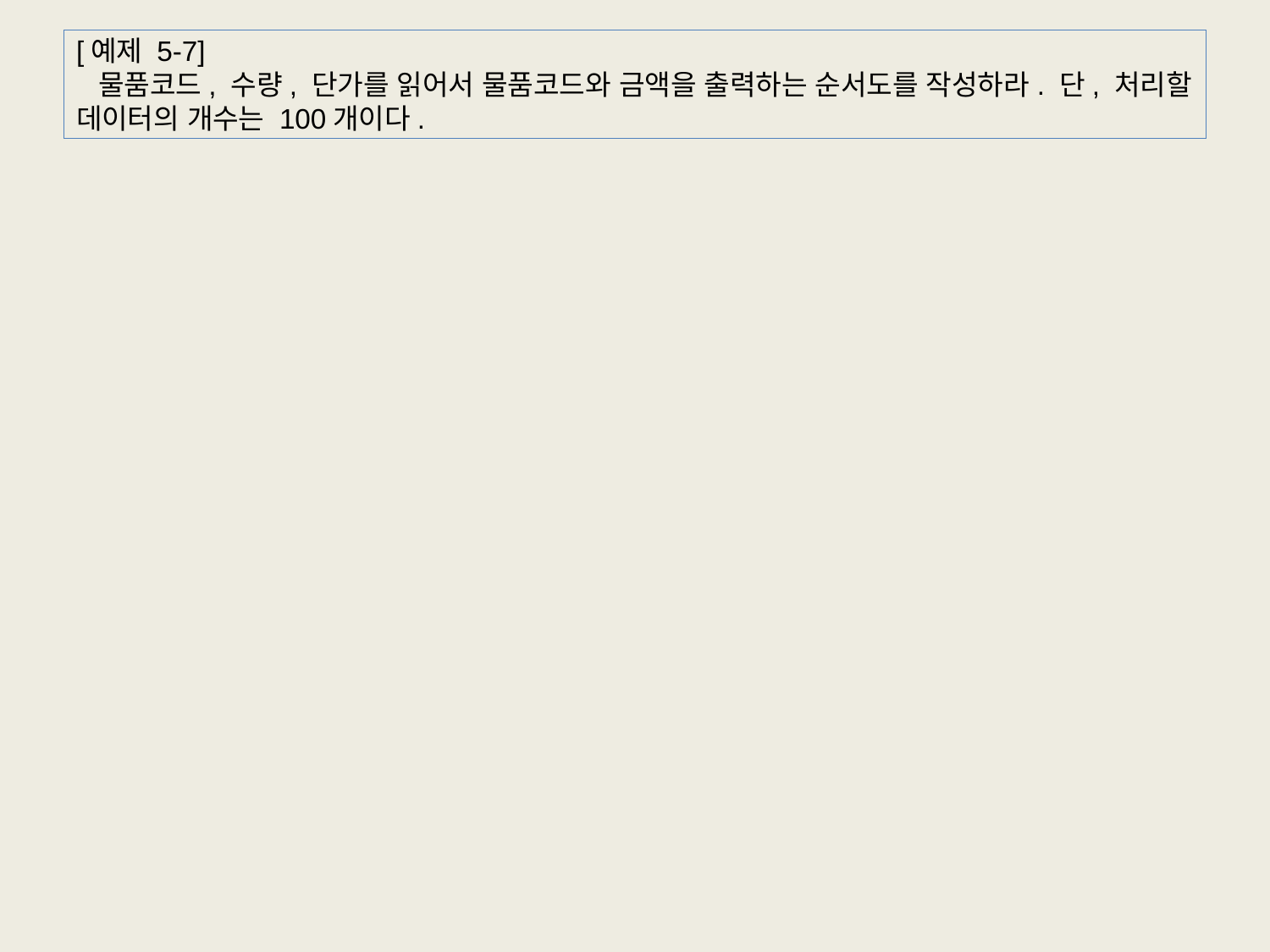

# [예제 5-7]   물품코드, 수량, 단가를 읽어서 물품코드와 금액을 출력하는 순서도를 작성하라. 단, 처리할 데이터의 개수는 100개이다.